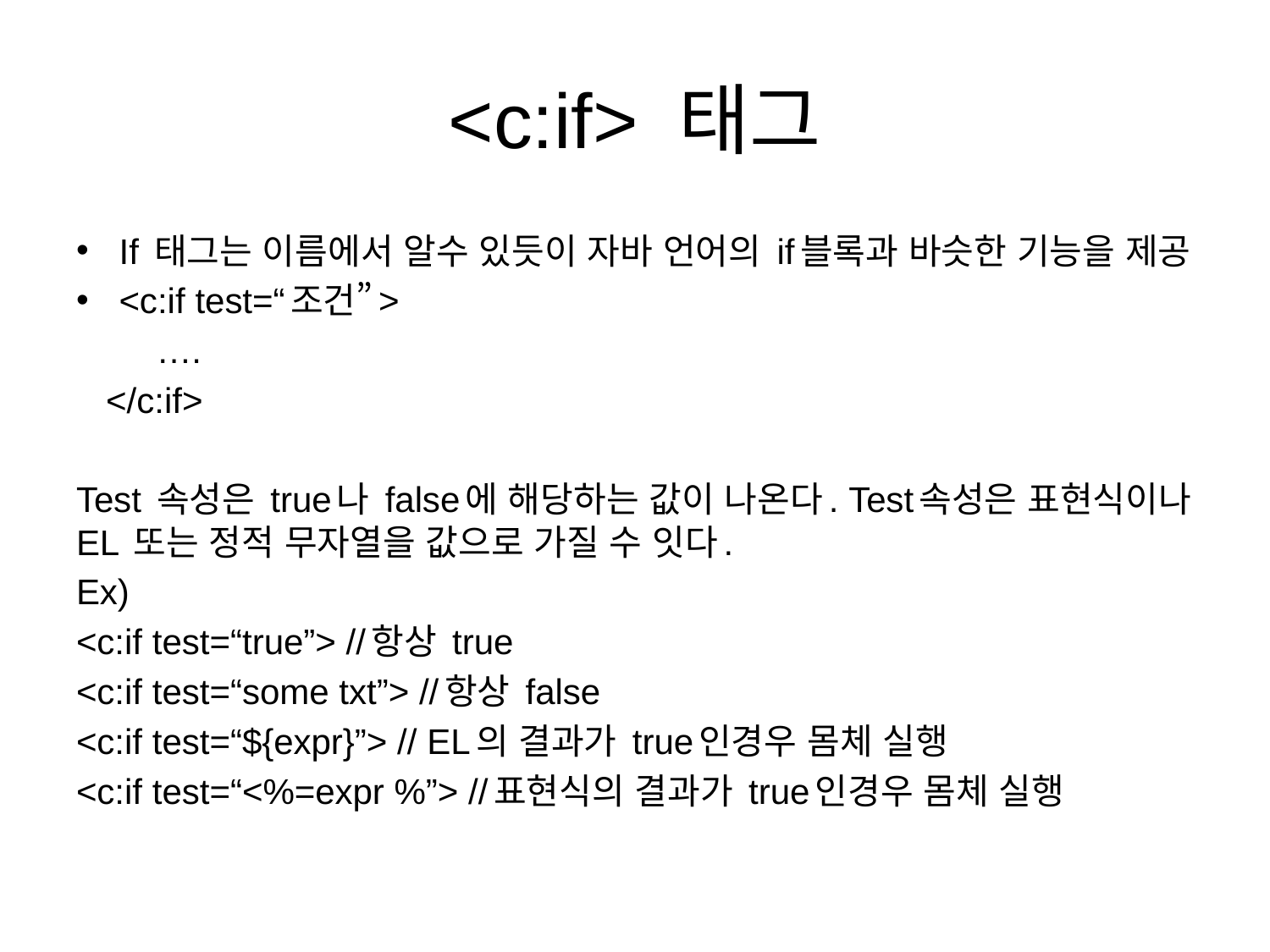

# <c:if> 태그
If 태그는 이름에서 알수 있듯이 자바 언어의 if블록과 바슷한 기능을 제공
<c:if test=“조건”>
	….
   </c:if>

Test 속성은 true나 false에 해당하는 값이 나온다. Test속성은 표현식이나 EL 또는 정적 무자열을 값으로 가질 수 잇다.
Ex)
<c:if test=“true”> //항상 true
<c:if test=“some txt”> //항상 false
<c:if test=“${expr}”> // EL의 결과가 true인경우 몸체 실행
<c:if test=“<%=expr %”> //표현식의 결과가 true인경우 몸체 실행